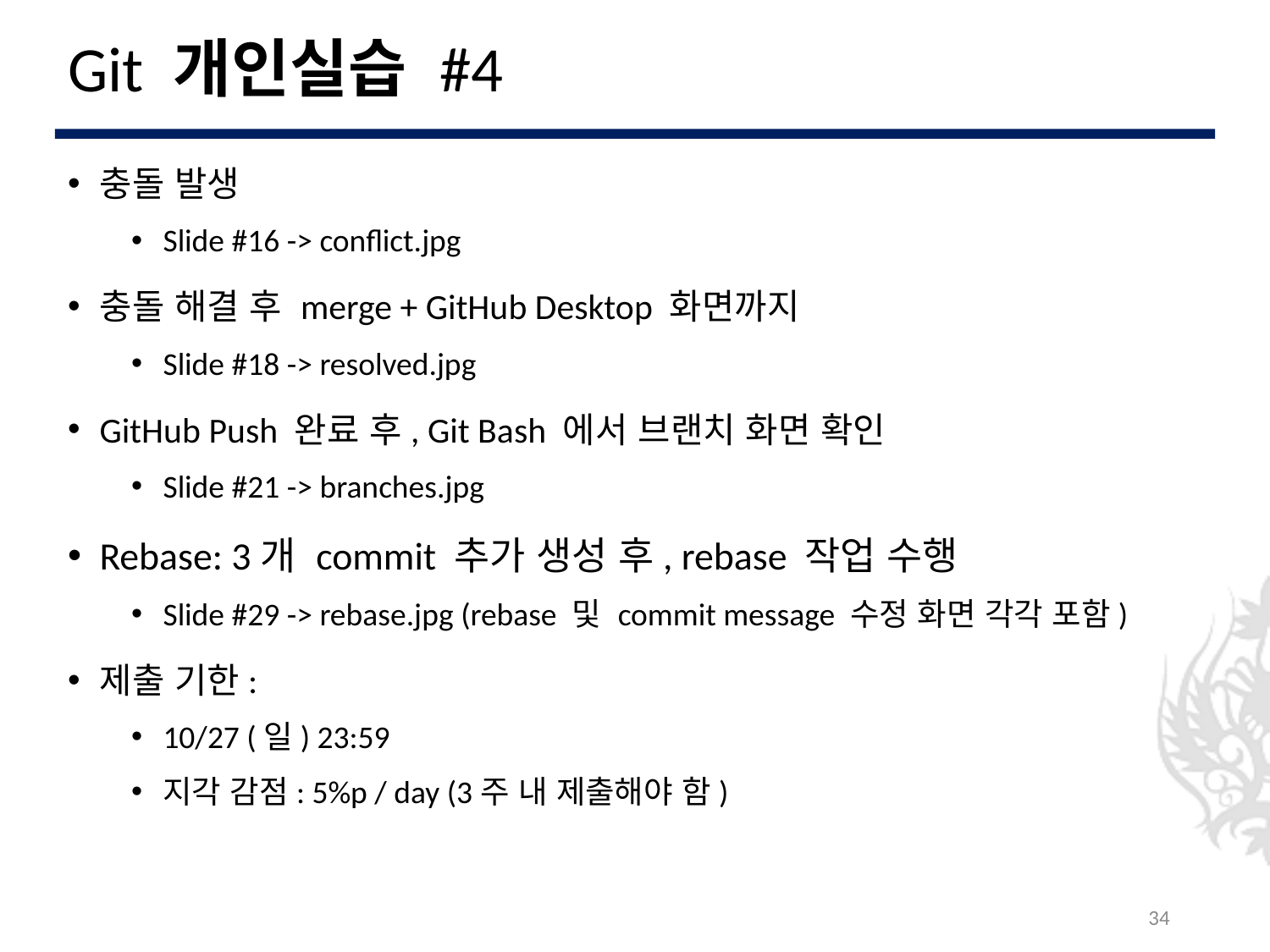

# Git 개인실습 #4
충돌 발생
Slide #16 -> conflict.jpg
충돌 해결 후 merge + GitHub Desktop 화면까지
Slide #18 -> resolved.jpg
GitHub Push 완료 후, Git Bash 에서 브랜치 화면 확인
Slide #21 -> branches.jpg
Rebase: 3개 commit 추가 생성 후, rebase 작업 수행
Slide #29 -> rebase.jpg (rebase 및 commit message 수정 화면 각각 포함)
제출 기한:
10/27 (일) 23:59
지각 감점: 5%p / day (3주 내 제출해야 함)

34